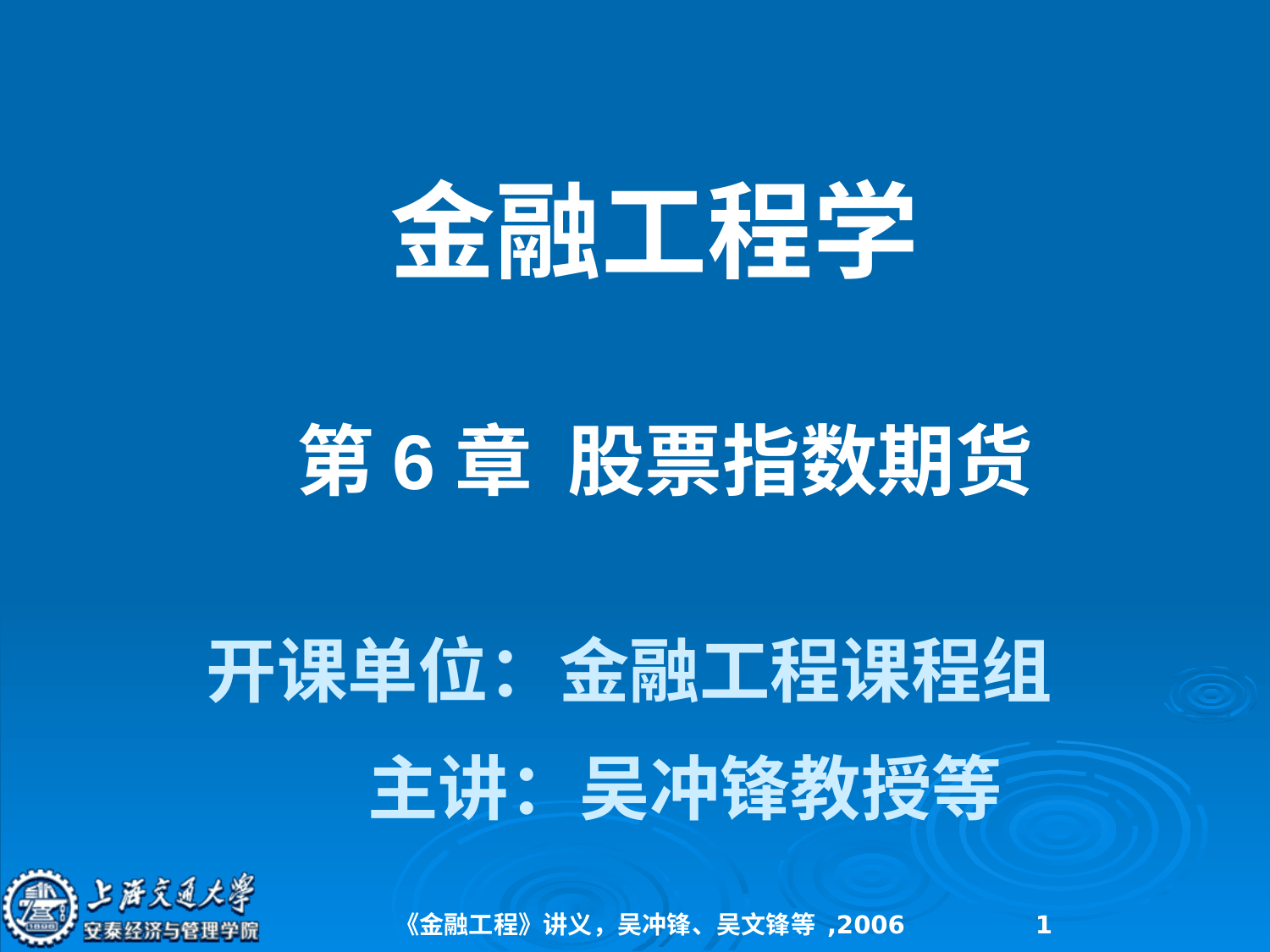

金融工程学
第6章  股票指数期货
开课单位：金融工程课程组
    主讲：吴冲锋教授等